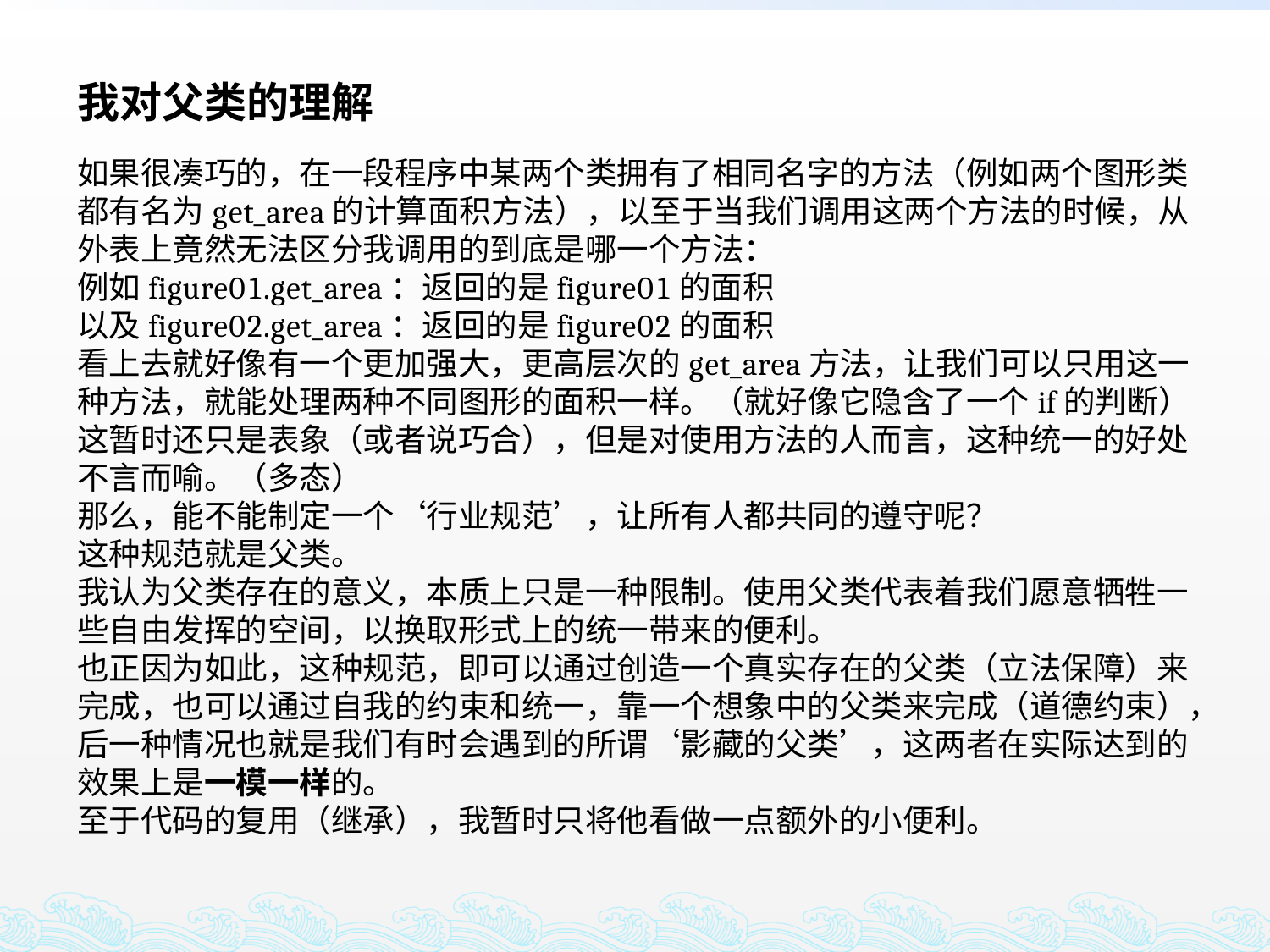

我对父类的理解
如果很凑巧的，在一段程序中某两个类拥有了相同名字的方法（例如两个图形类都有名为get_area的计算面积方法），以至于当我们调用这两个方法的时候，从外表上竟然无法区分我调用的到底是哪一个方法：
例如figure01.get_area：返回的是figure01的面积
以及figure02.get_area：返回的是figure02的面积
看上去就好像有一个更加强大，更高层次的get_area方法，让我们可以只用这一种方法，就能处理两种不同图形的面积一样。（就好像它隐含了一个if的判断）
这暂时还只是表象（或者说巧合），但是对使用方法的人而言，这种统一的好处不言而喻。（多态）
那么，能不能制定一个‘行业规范’，让所有人都共同的遵守呢？
这种规范就是父类。
我认为父类存在的意义，本质上只是一种限制。使用父类代表着我们愿意牺牲一些自由发挥的空间，以换取形式上的统一带来的便利。
也正因为如此，这种规范，即可以通过创造一个真实存在的父类（立法保障）来完成，也可以通过自我的约束和统一，靠一个想象中的父类来完成（道德约束），后一种情况也就是我们有时会遇到的所谓‘影藏的父类’，这两者在实际达到的效果上是一模一样的。
至于代码的复用（继承），我暂时只将他看做一点额外的小便利。